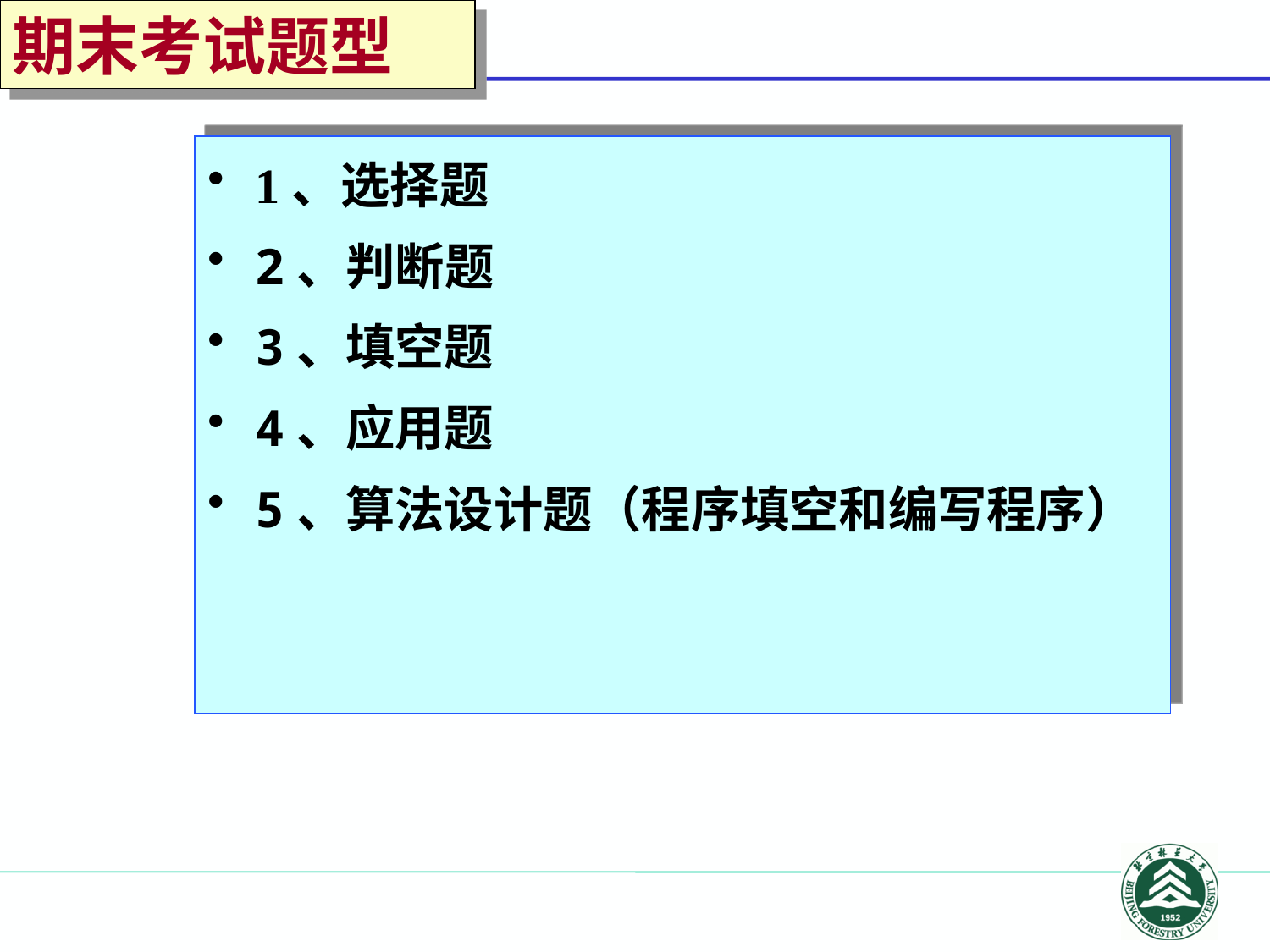

期末考试题型
1、选择题
2、判断题
3、填空题
4、应用题
5、算法设计题（程序填空和编写程序）
2018年12月8日